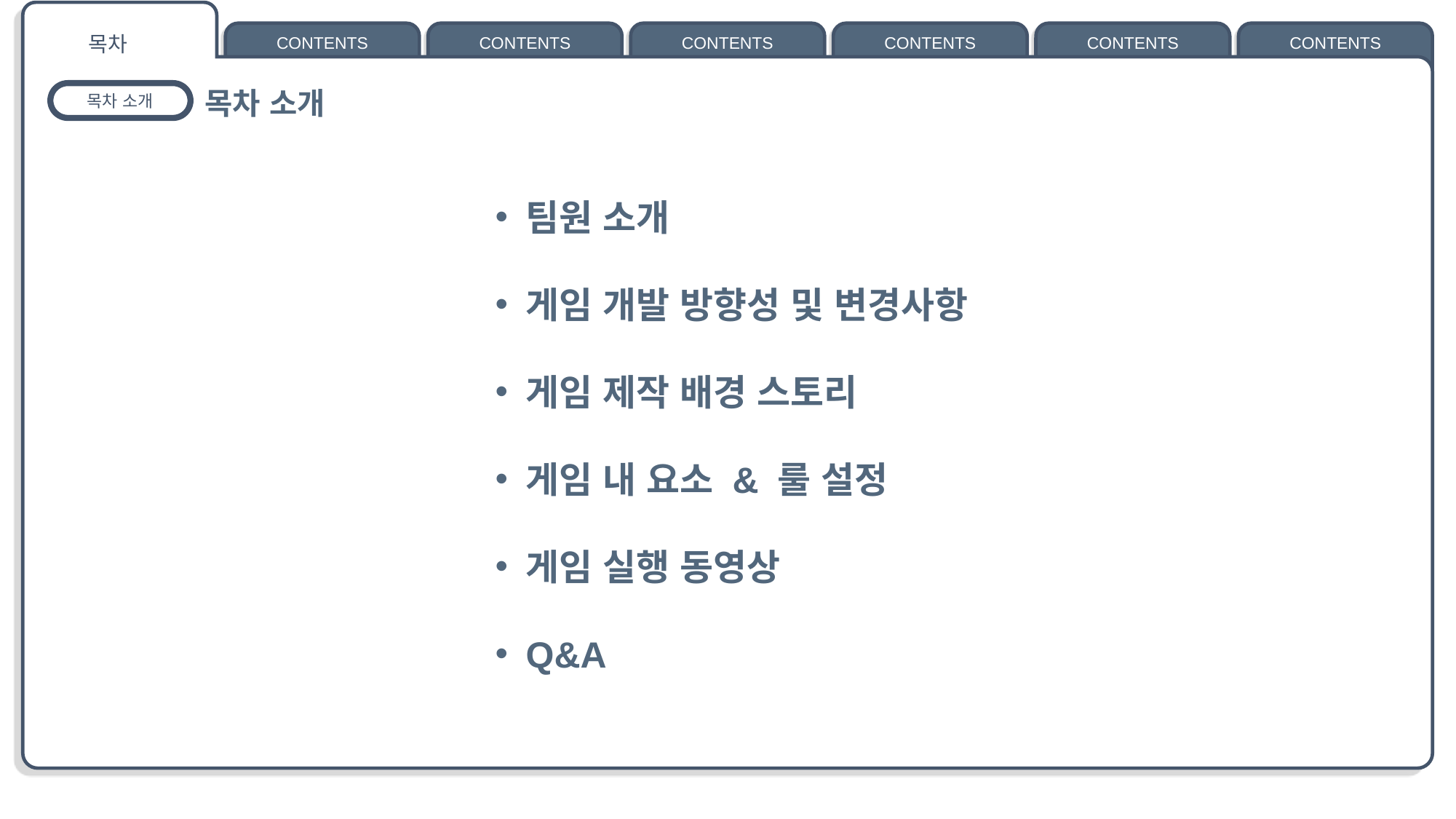

목차 소개
CONTENTS
CONTENTS
CONTENTS
CONTENTS
CONTENTS
CONTENTS
목차
목차 소개

팀원 소개

게임 개발 방향성 및 변경사항

게임 제작 배경 스토리

게임 내 요소 & 룰 설정

게임 실행 동영상

Q&A